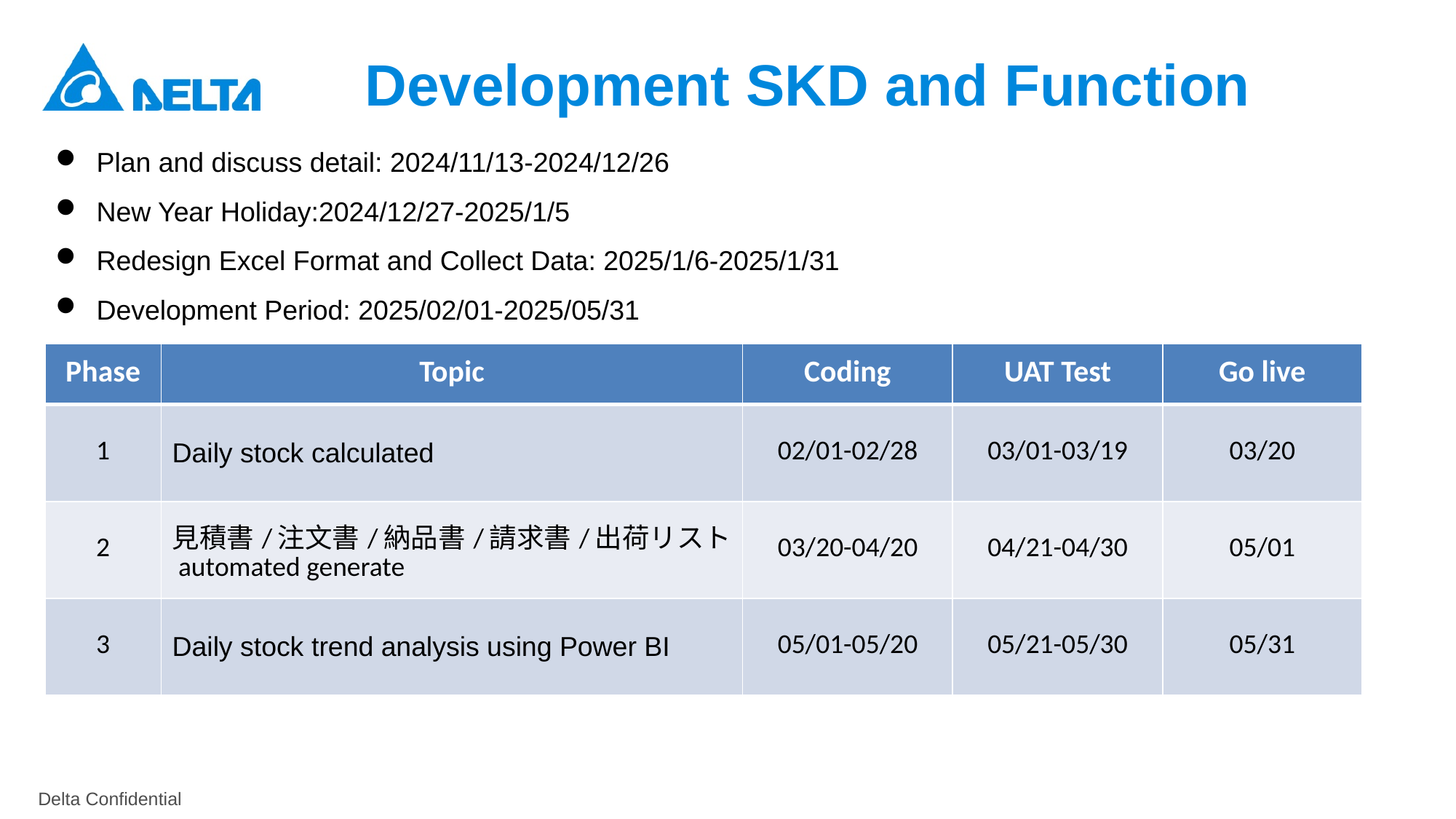

# Development SKD and Function
Plan and discuss detail: 2024/11/13-2024/12/26
New Year Holiday:2024/12/27-2025/1/5
Redesign Excel Format and Collect Data: 2025/1/6-2025/1/31
Development Period: 2025/02/01-2025/05/31

| Phase | Topic | Coding | UAT Test | Go live |
| --- | --- | --- | --- | --- |
| 1 | Daily stock calculated | 02/01-02/28 | 03/01-03/19 | 03/20 |
| 2 | 見積書/注文書/納品書/請求書/出荷リスト automated generate | 03/20-04/20 | 04/21-04/30 | 05/01 |
| 3 | Daily stock trend analysis using Power BI | 05/01-05/20 | 05/21-05/30 | 05/31 |